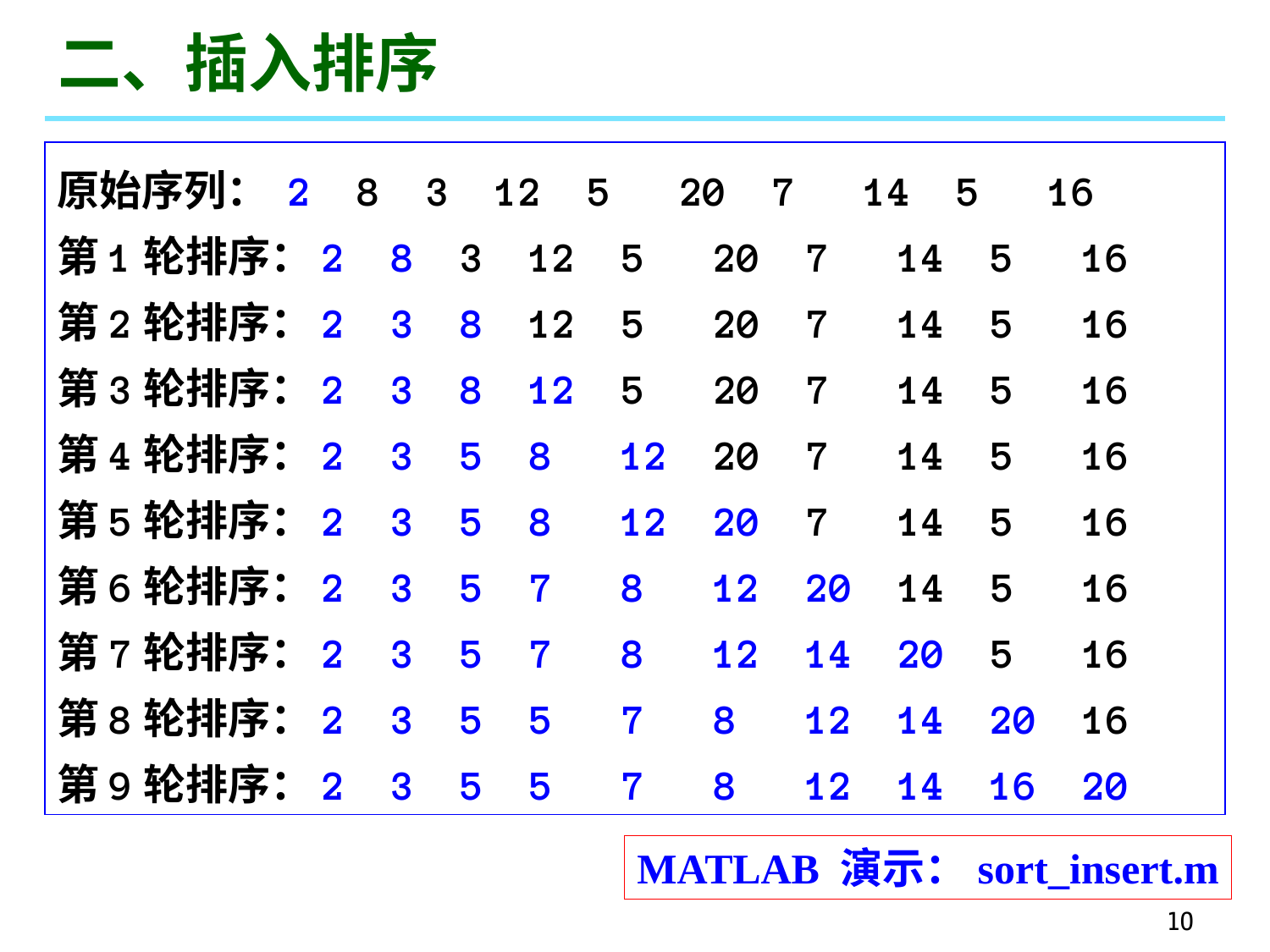

# 二、插入排序
原始序列： 2  8  3  12  5   20  7   14  5   16
第1轮排序：2  8  3  12  5   20  7   14  5   16
第2轮排序：2  3  8  12  5   20  7   14  5   16
第3轮排序：2  3  8  12  5   20  7   14  5   16
第4轮排序：2  3  5  8   12  20  7   14  5   16
第5轮排序：2  3  5  8   12  20  7   14  5   16
第6轮排序：2  3  5  7   8   12  20  14  5   16
第7轮排序：2  3  5  7   8   12  14  20  5   16
第8轮排序：2  3  5  5   7   8   12  14  20  16
第9轮排序：2  3  5  5   7   8   12  14  16  20
MATLAB 演示：sort_insert.m
10